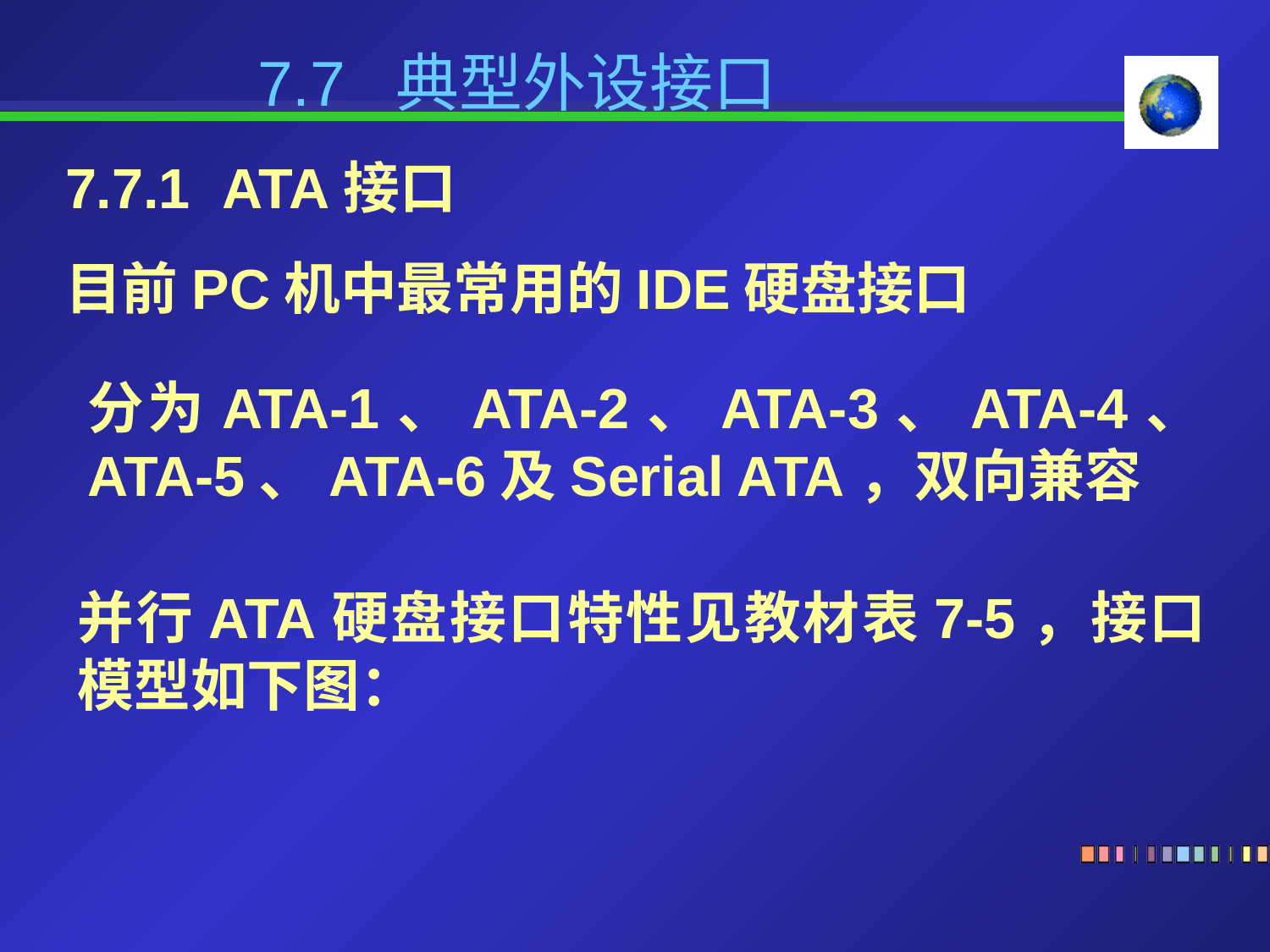

7.7  典型外设接口
7.7.1  ATA接口
目前PC机中最常用的IDE硬盘接口
分为ATA-1、ATA-2、ATA-3、ATA-4、ATA-5、ATA-6及Serial ATA，双向兼容
并行ATA硬盘接口特性见教材表7-5，接口模型如下图：
123